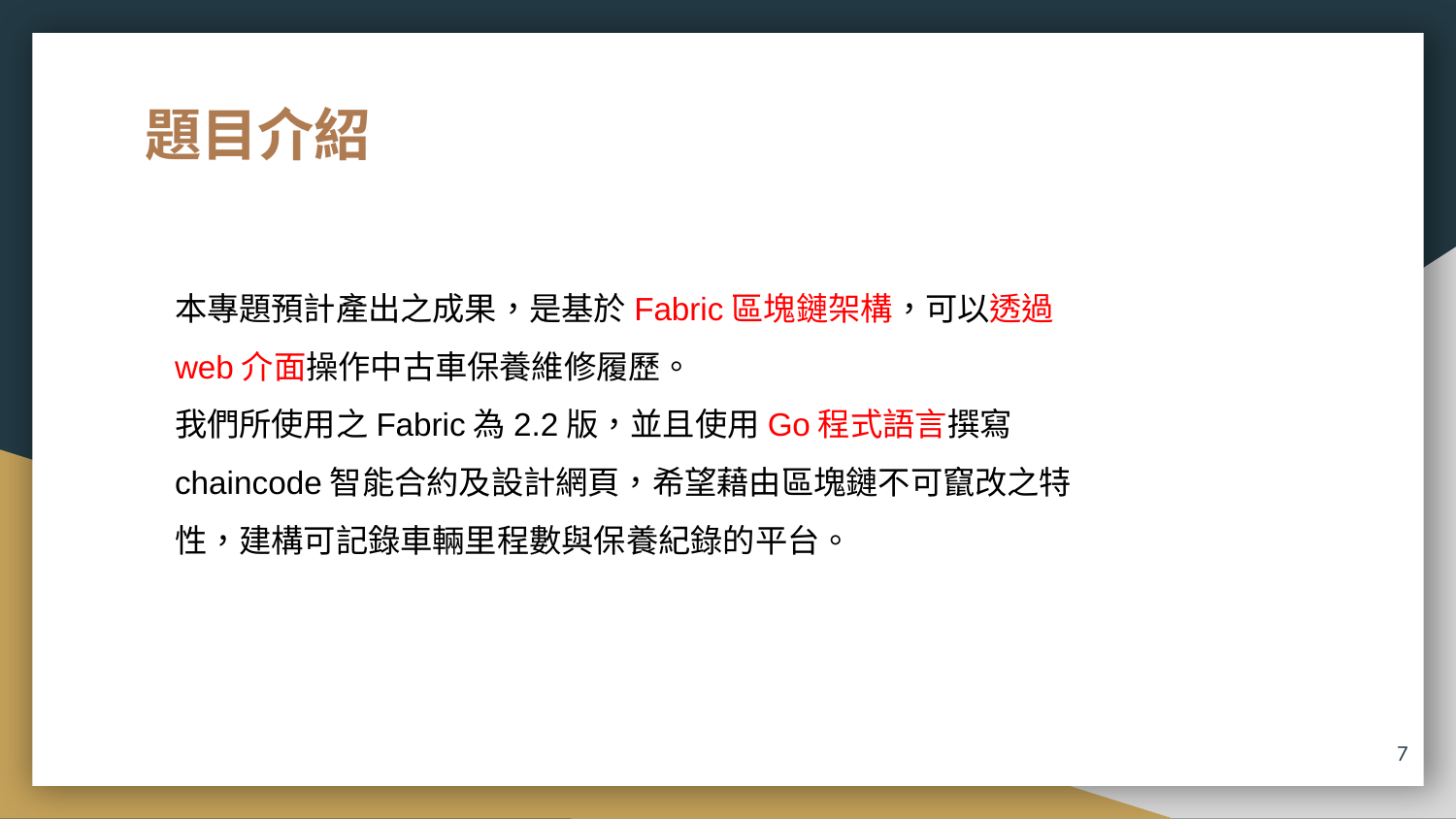

# 題目介紹
本專題預計產出之成果，是基於Fabric區塊鏈架構，可以透過web介面操作中古車保養維修履歷。
我們所使用之Fabric為2.2版，並且使用Go程式語言撰寫chaincode智能合約及設計網頁，希望藉由區塊鏈不可竄改之特性，建構可記錄車輛里程數與保養紀錄的平台。

7